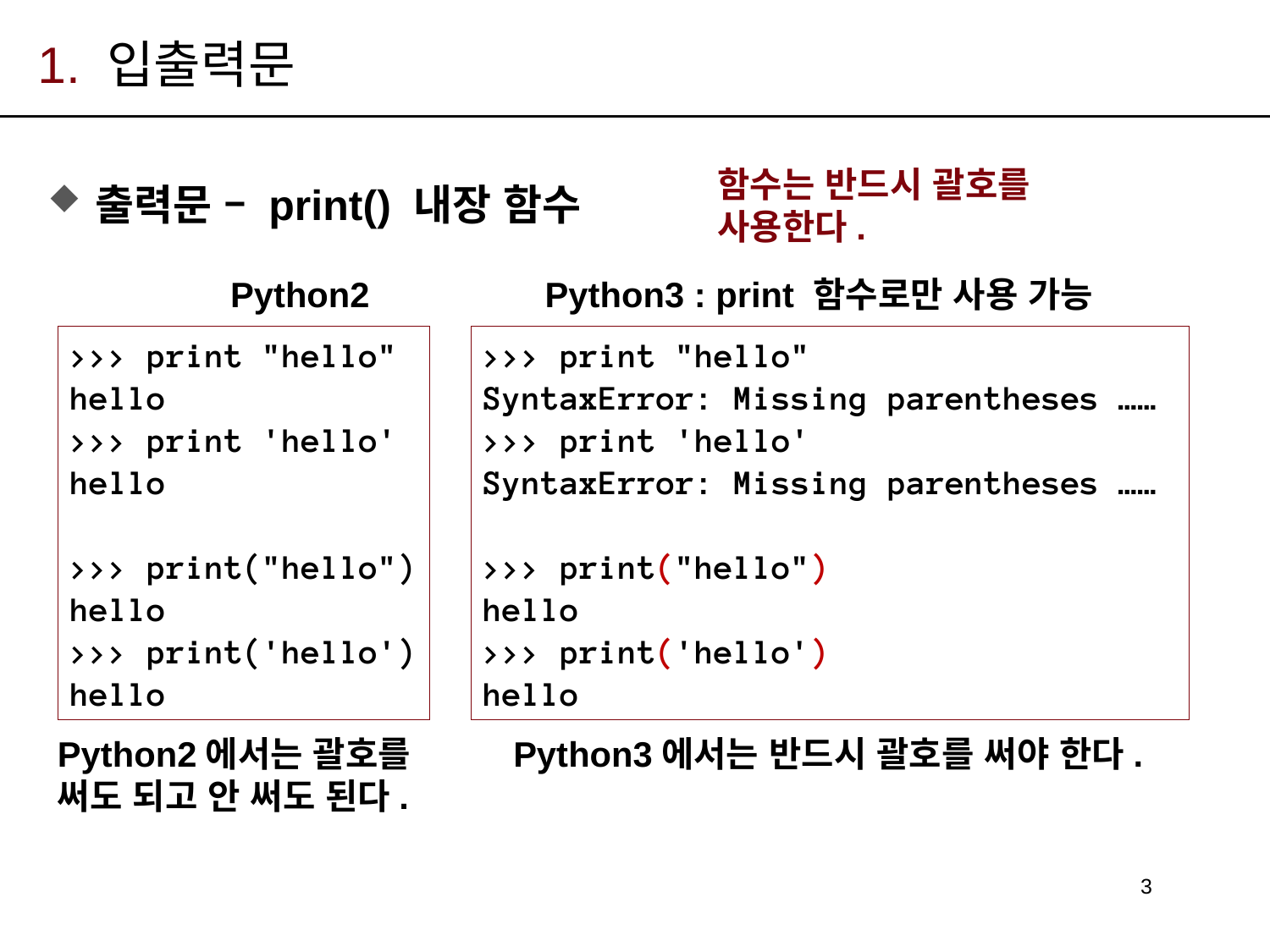

# 1. 입출력문
출력문 – print() 내장 함수
함수는 반드시 괄호를 사용한다.
Python2                  Python3 : print 함수로만 사용 가능
>>> print "hello"
hello
>>> print 'hello'
hello

>>> print("hello")
hello
>>> print('hello')
hello
>>> print "hello"
SyntaxError: Missing parentheses ……
>>> print 'hello'
SyntaxError: Missing parentheses ……

>>> print("hello")
hello
>>> print('hello')
hello
Python2에서는 괄호를 써도 되고 안 써도 된다.
Python3에서는 반드시 괄호를 써야 한다.
3